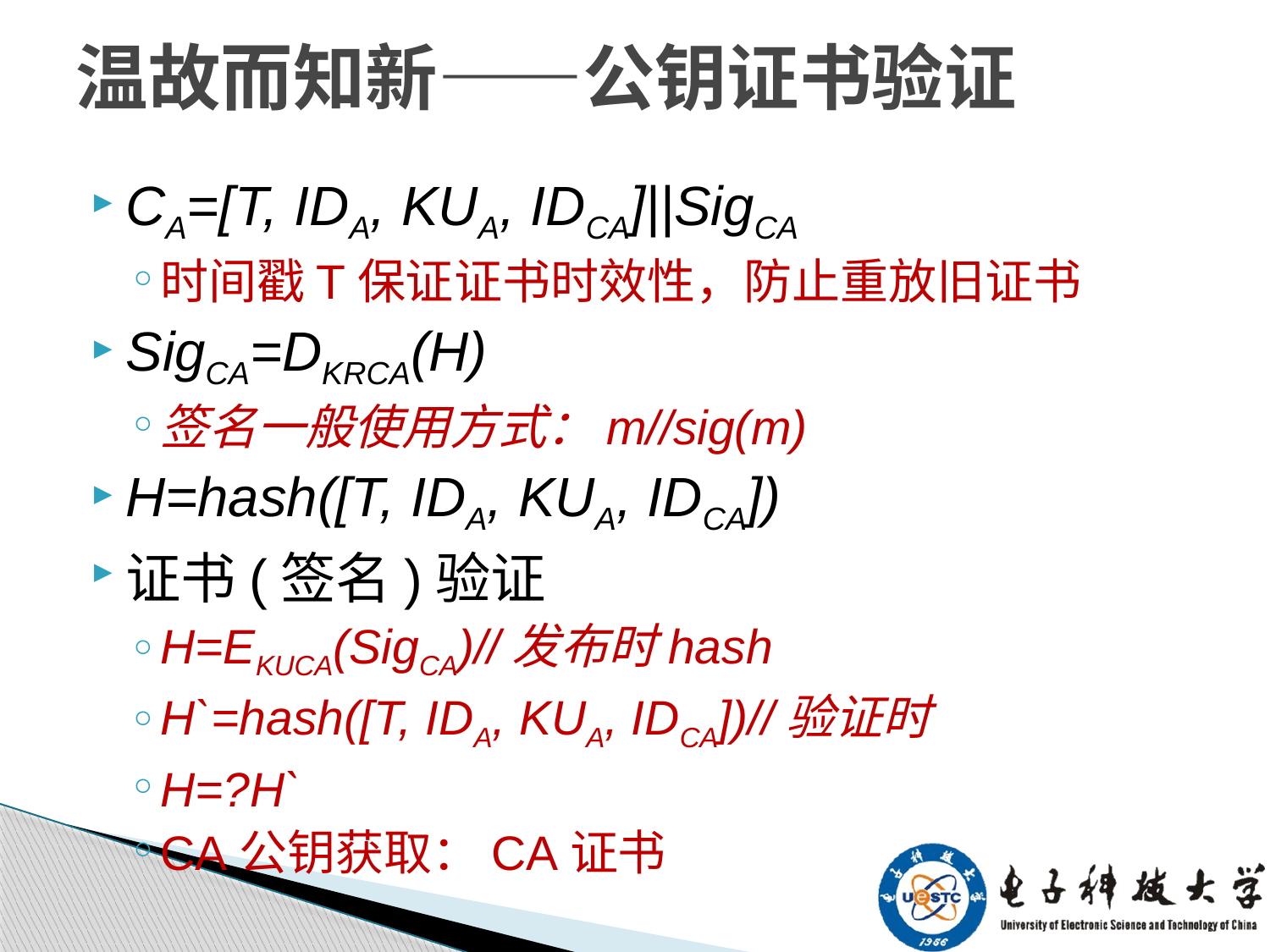

# 温故而知新——公钥证书验证
CA=[T, IDA, KUA, IDCA]||SigCA
时间戳T保证证书时效性，防止重放旧证书
SigCA=DKRCA(H)
签名一般使用方式：m//sig(m)
H=hash([T, IDA, KUA, IDCA])
证书(签名)验证
H=EKUCA(SigCA)//发布时hash
H`=hash([T, IDA, KUA, IDCA])//验证时
H=?H`
CA公钥获取：CA证书